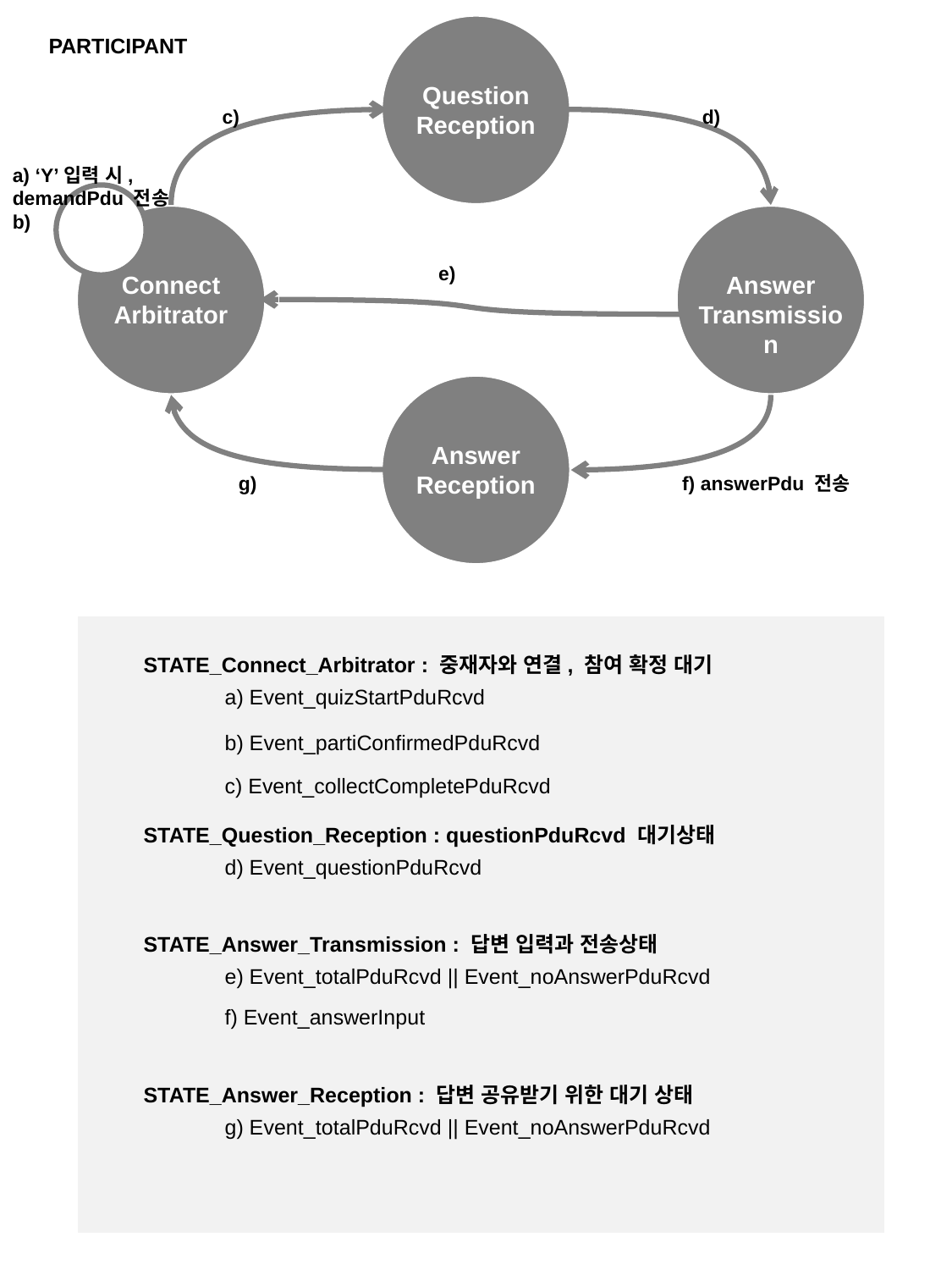

Question
Reception
PARTICIPANT
c)
d)
a) ‘Y’입력 시, demandPdu 전송
b)

Connect
Arbitrator

Answer
Transmission
e)

Answer
Reception
g)
f) answerPdu 전송

STATE_Connect_Arbitrator : 중재자와 연결, 참여 확정 대기
a) Event_quizStartPduRcvd
b) Event_partiConfirmedPduRcvd
c) Event_collectCompletePduRcvd
STATE_Question_Reception : questionPduRcvd 대기상태
d) Event_questionPduRcvd
STATE_Answer_Transmission : 답변 입력과 전송상태
e) Event_totalPduRcvd || Event_noAnswerPduRcvd
f) Event_answerInput
STATE_Answer_Reception : 답변 공유받기 위한 대기 상태
g) Event_totalPduRcvd || Event_noAnswerPduRcvd